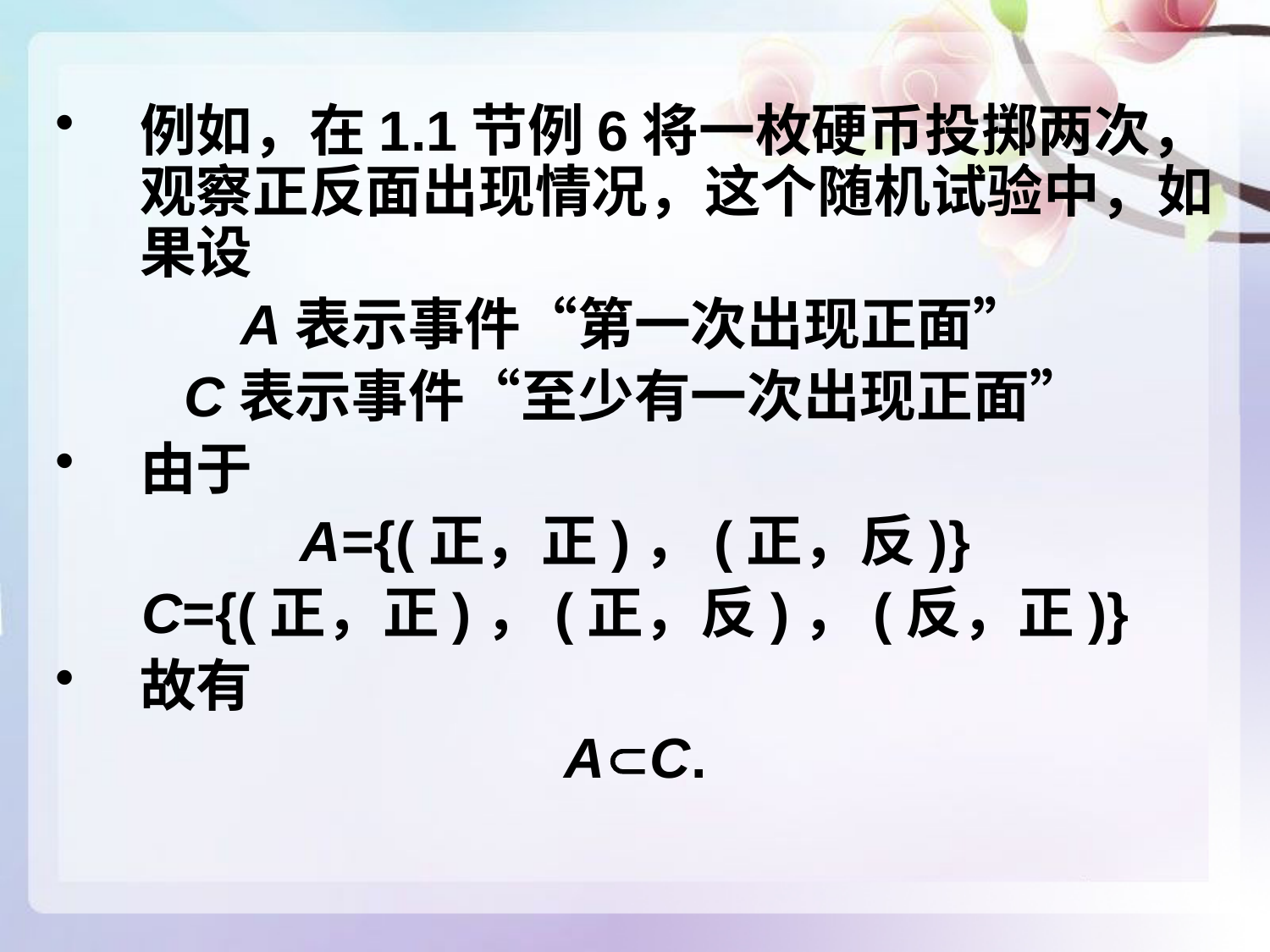

例如，在1.1节例6将一枚硬币投掷两次，观察正反面出现情况，这个随机试验中，如果设
A表示事件“第一次出现正面”
C表示事件“至少有一次出现正面”
由于
A={(正，正)，(正，反)}
C={(正，正)，(正，反)，(反，正)}
故有
A⊂C.